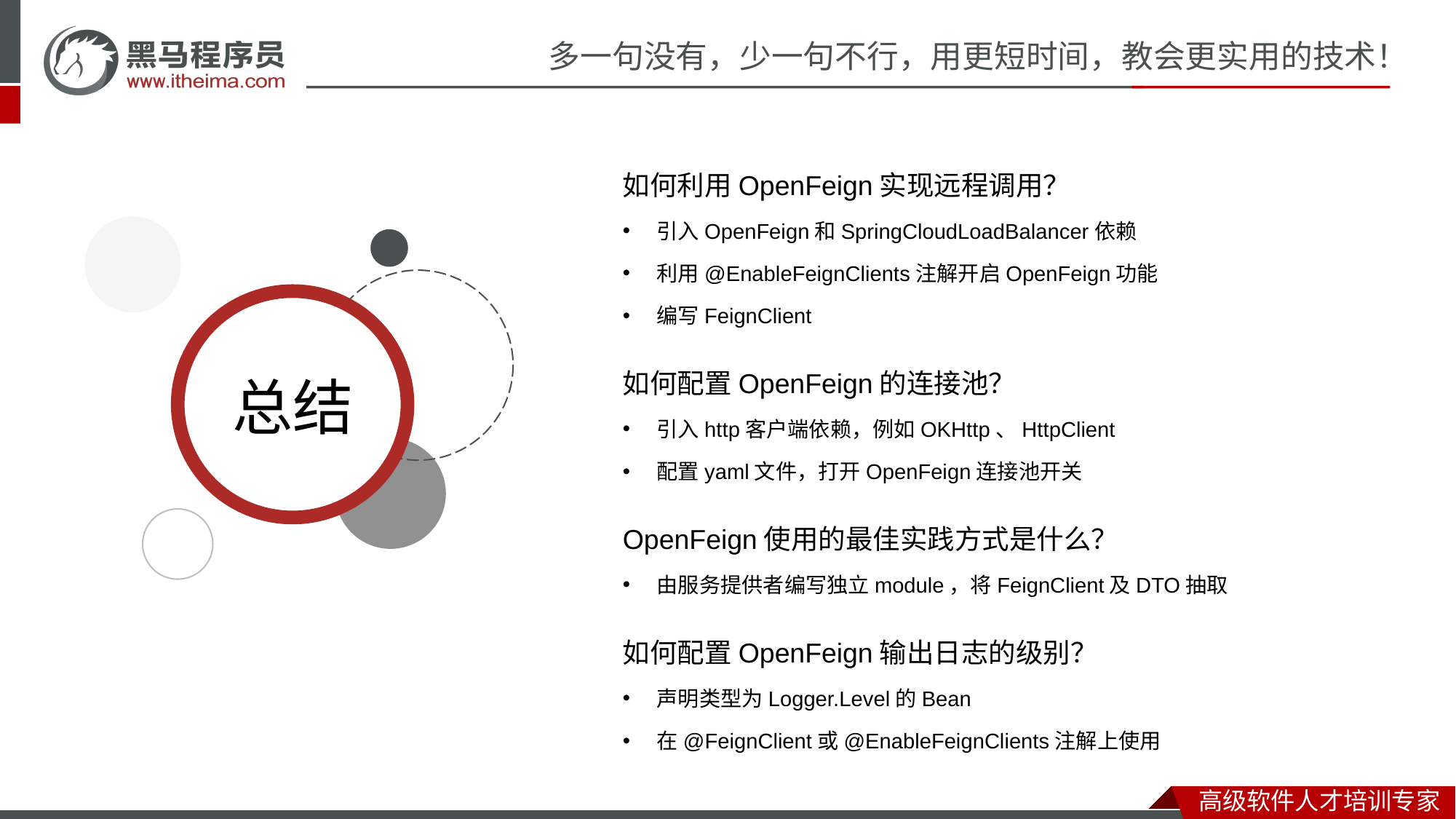

如何利用OpenFeign实现远程调用？
引入OpenFeign和SpringCloudLoadBalancer依赖
利用@EnableFeignClients注解开启OpenFeign功能
编写FeignClient
如何配置OpenFeign的连接池？
引入http客户端依赖，例如OKHttp、HttpClient
配置yaml文件，打开OpenFeign连接池开关
OpenFeign使用的最佳实践方式是什么？
由服务提供者编写独立module，将FeignClient及DTO抽取
如何配置OpenFeign输出日志的级别？
声明类型为Logger.Level的Bean
在@FeignClient或@EnableFeignClients注解上使用